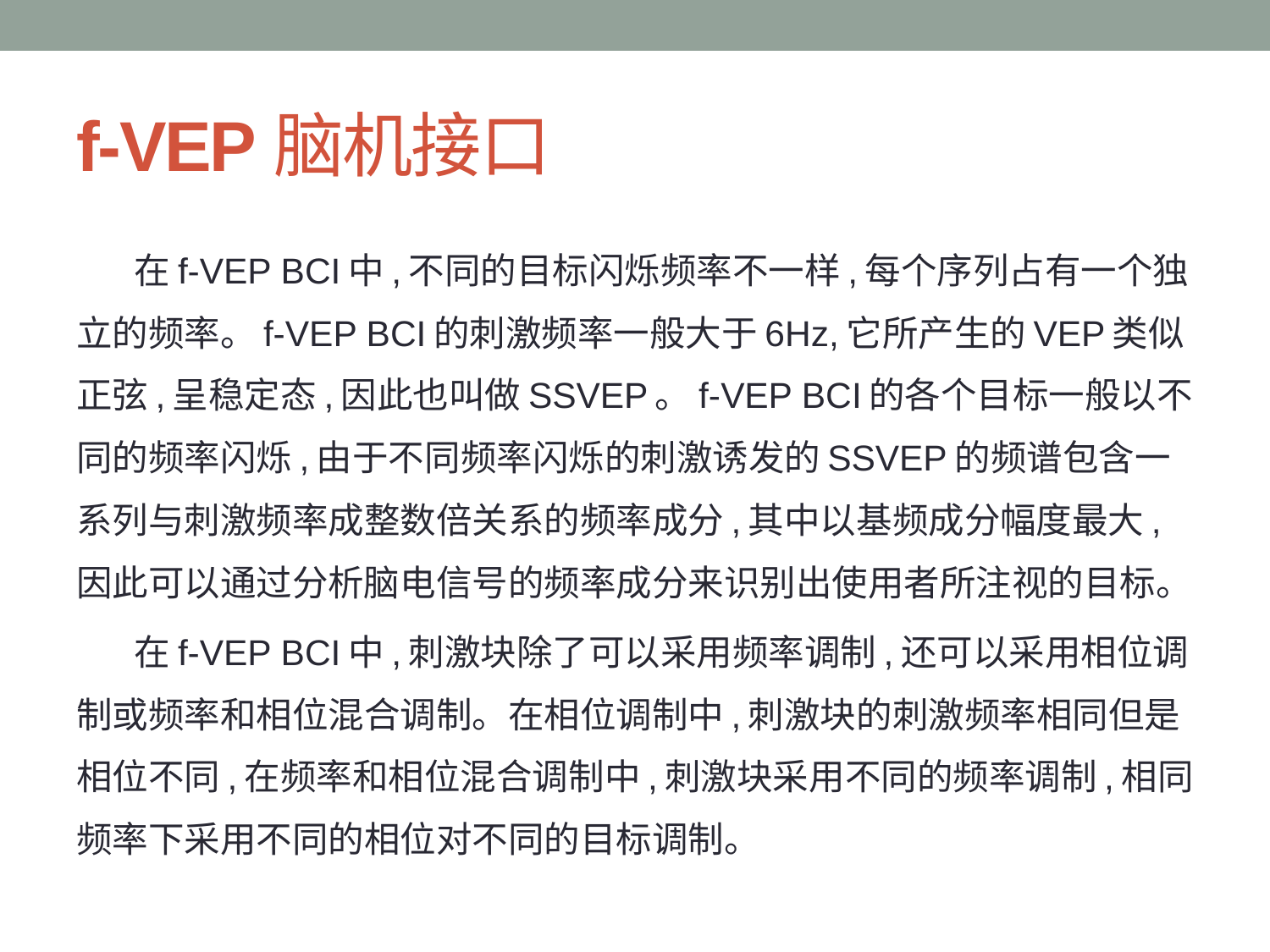

# f-VEP脑机接口
在f-VEP BCI中,不同的目标闪烁频率不一样,每个序列占有一个独立的频率。f-VEP BCI的刺激频率一般大于6Hz,它所产生的VEP类似正弦,呈稳定态,因此也叫做SSVEP。f-VEP BCI的各个目标一般以不同的频率闪烁,由于不同频率闪烁的刺激诱发的SSVEP的频谱包含一系列与刺激频率成整数倍关系的频率成分,其中以基频成分幅度最大,因此可以通过分析脑电信号的频率成分来识别出使用者所注视的目标。
在f-VEP BCI中,刺激块除了可以采用频率调制,还可以采用相位调制或频率和相位混合调制。在相位调制中,刺激块的刺激频率相同但是相位不同,在频率和相位混合调制中,刺激块采用不同的频率调制,相同频率下采用不同的相位对不同的目标调制。